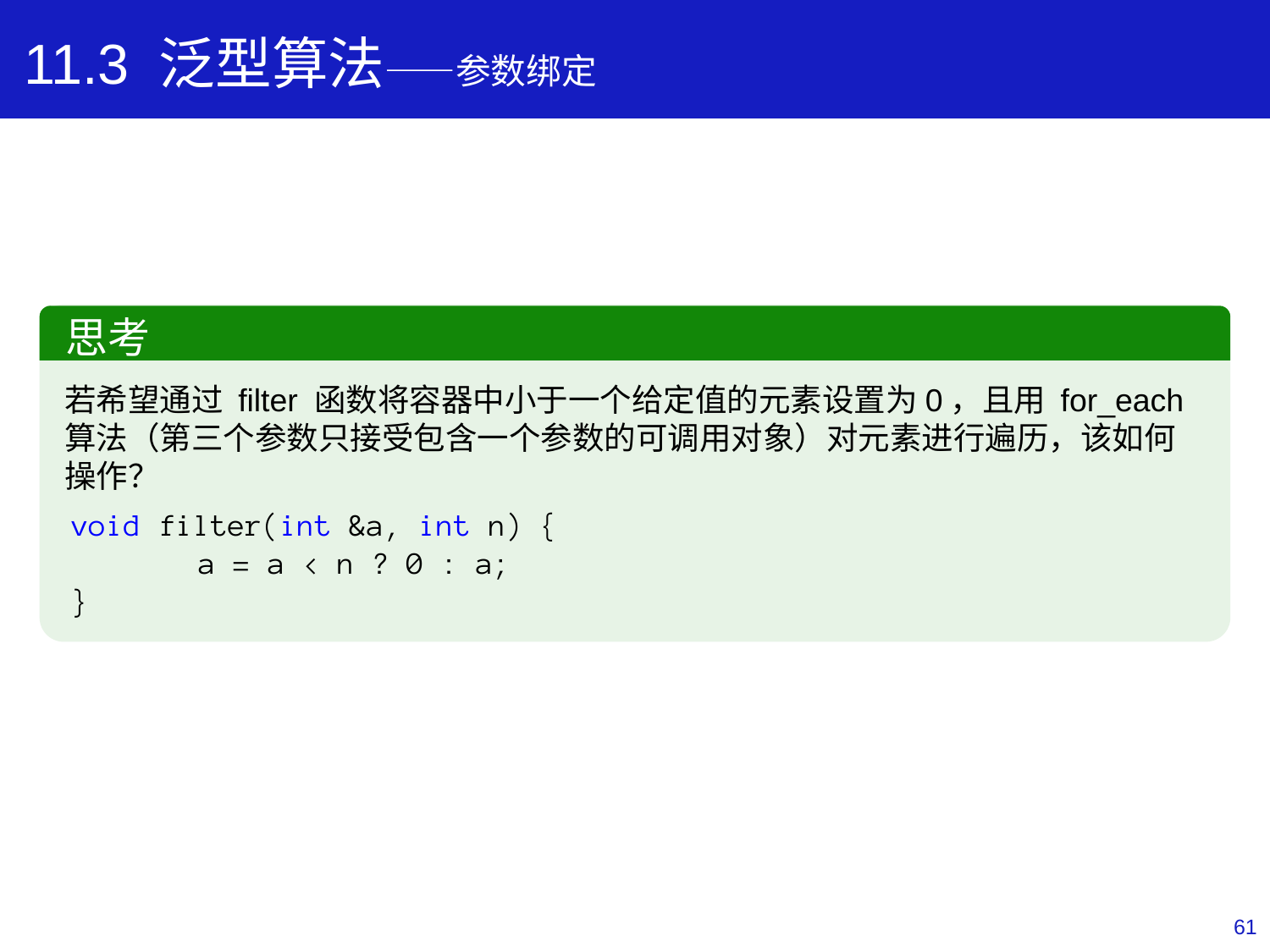

11.3 泛型算法——参数绑定
思考

若希望通过 filter 函数将容器中小于一个给定值的元素设置为0，且用 for_each 算法（第三个参数只接受包含一个参数的可调用对象）对元素进行遍历，该如何操作？
void filter(int &a, int n) {
	a = a < n ? 0 : a;
}
61